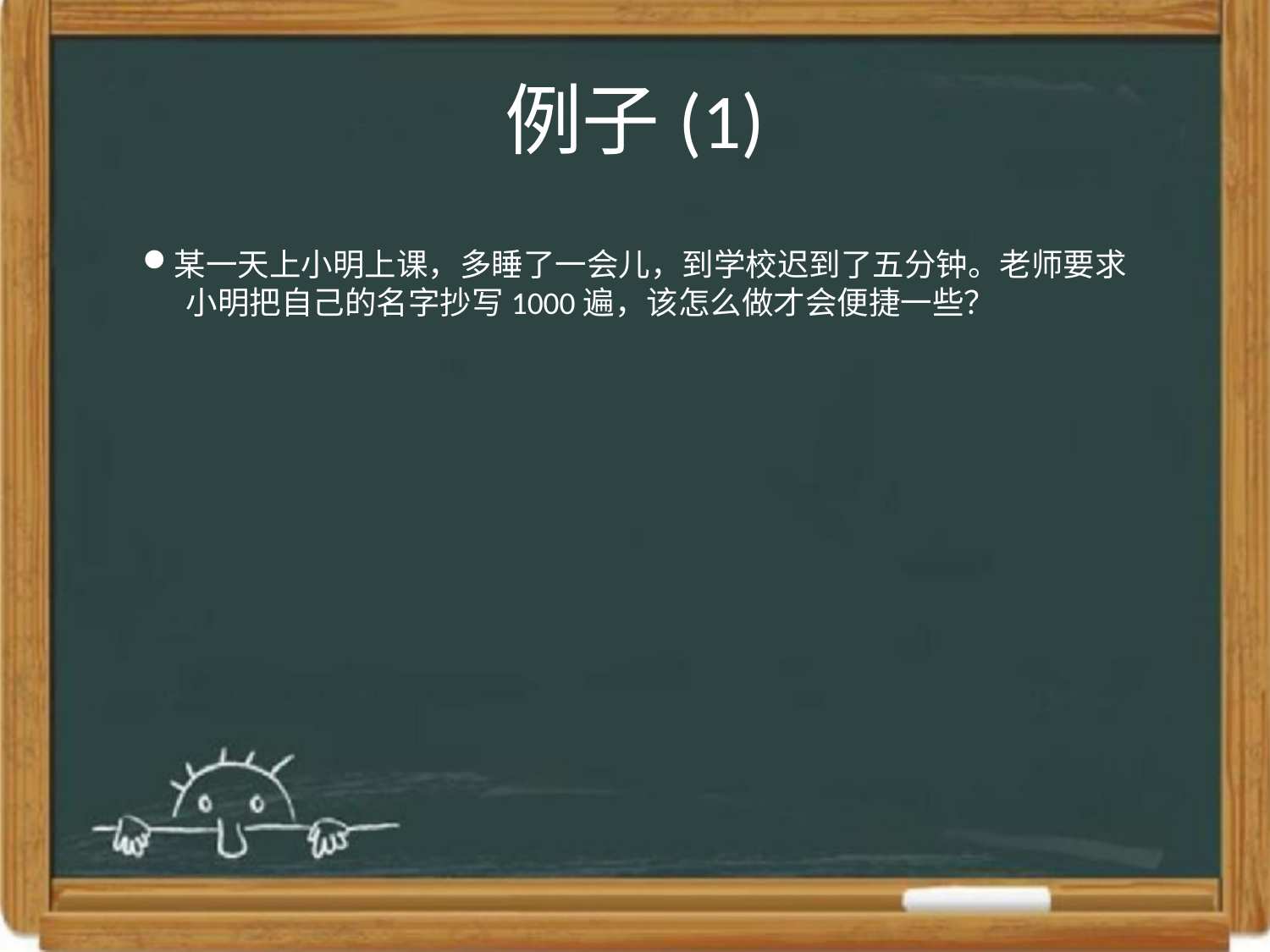

# 例子(1)
某一天上小明上课，多睡了一会儿，到学校迟到了五分钟。老师要求
     小明把自己的名字抄写1000遍，该怎么做才会便捷一些？